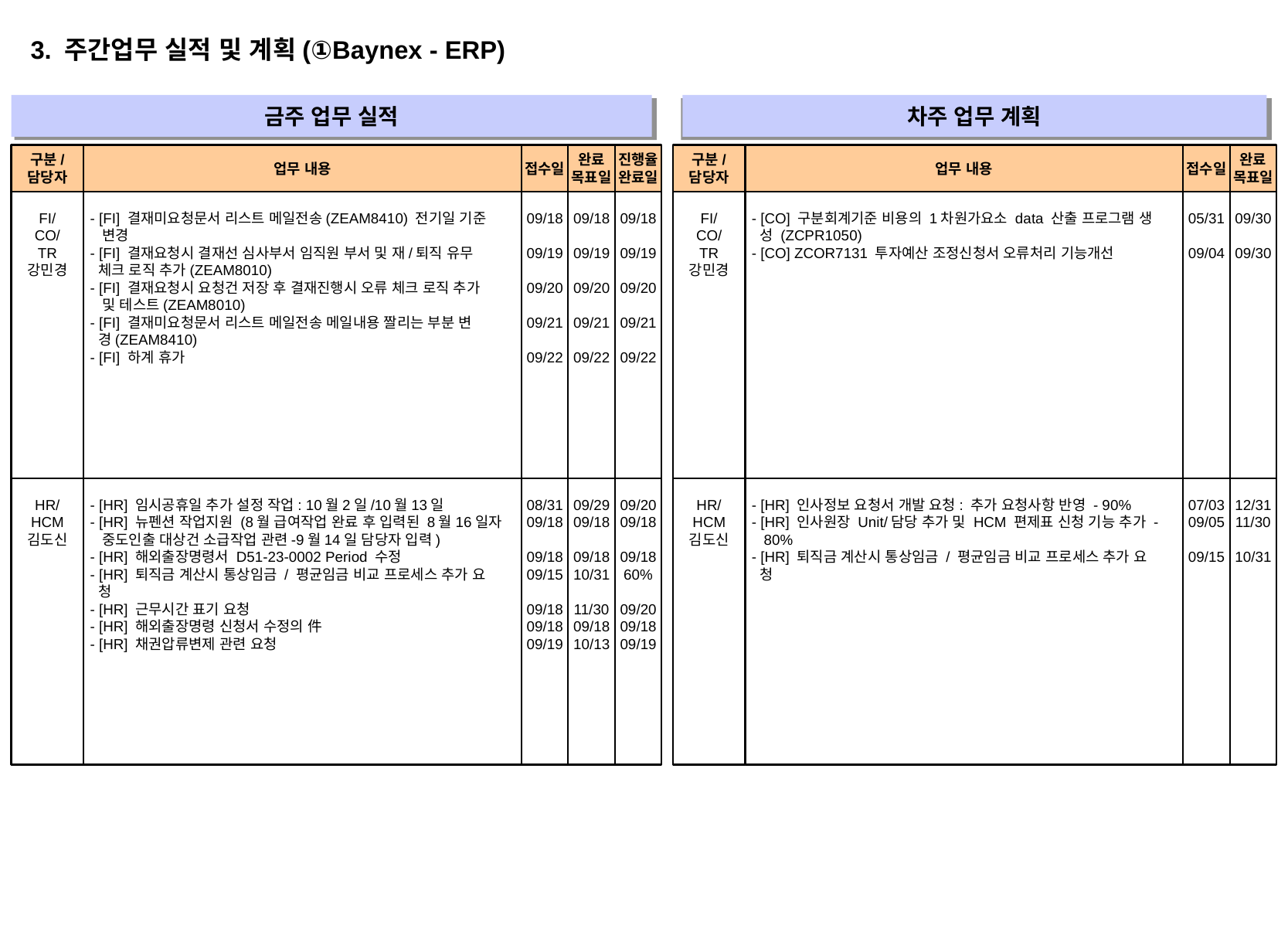

3. 주간업무 실적 및 계획(①Baynex - ERP)
금주 업무 실적
차주 업무 계획
" "
" "
구분/
담당자
업무 내용
접수일
완료
목표일
진행율
완료일
구분/
담당자
업무 내용
접수일
완료
목표일
FI/
CO/
TR
강민경

- [FI] 결재미요청문서 리스트 메일전송(ZEAM8410) 전기일 기준
   변경
- [FI] 결재요청시 결재선 심사부서 임직원 부서 및 재/퇴직 유무
  체크 로직 추가(ZEAM8010)
- [FI] 결재요청시 요청건 저장 후 결재진행시 오류 체크 로직 추가
   및 테스트(ZEAM8010)
- [FI] 결재미요청문서 리스트 메일전송 메일내용 짤리는 부분 변
  경(ZEAM8410)
- [FI] 하계 휴가
09/18
09/19
09/20
09/21
09/22
09/18
09/19
09/20
09/21
09/22
09/18
09/19
09/20
09/21
09/22
FI/
CO/
TR
강민경

- [CO] 구분회계기준 비용의 1차원가요소 data 산출 프로그램 생
  성 (ZCPR1050)
- [CO] ZCOR7131 투자예산 조정신청서 오류처리 기능개선
05/31
09/04
09/30
09/30
HR/
HCM
김도신

- [HR] 임시공휴일 추가 설정 작업: 10월2일/10월13일
- [HR] 뉴펜션 작업지원 (8월 급여작업 완료 후 입력된 8월16일자
   중도인출 대상건 소급작업 관련-9월14일 담당자 입력)
- [HR] 해외출장명령서 D51-23-0002 Period 수정
- [HR] 퇴직금 계산시 통상임금 / 평균임금 비교 프로세스 추가 요
  청
- [HR] 근무시간 표기 요청
- [HR] 해외출장명령 신청서 수정의 件
- [HR] 채권압류변제 관련 요청
08/31
09/18
09/18
09/15
09/18
09/18
09/19
09/29
09/18
09/18
10/31
11/30
09/18
10/13
09/20
09/18
09/18
60%
09/20
09/18
09/19
HR/
HCM
김도신

- [HR] 인사정보 요청서 개발 요청: 추가 요청사항 반영 - 90%
- [HR] 인사원장 Unit/담당 추가 및 HCM 편제표 신청 기능 추가 -
   80%
- [HR] 퇴직금 계산시 통상임금 / 평균임금 비교 프로세스 추가 요
  청
07/03
09/05
09/15
12/31
11/30
10/31